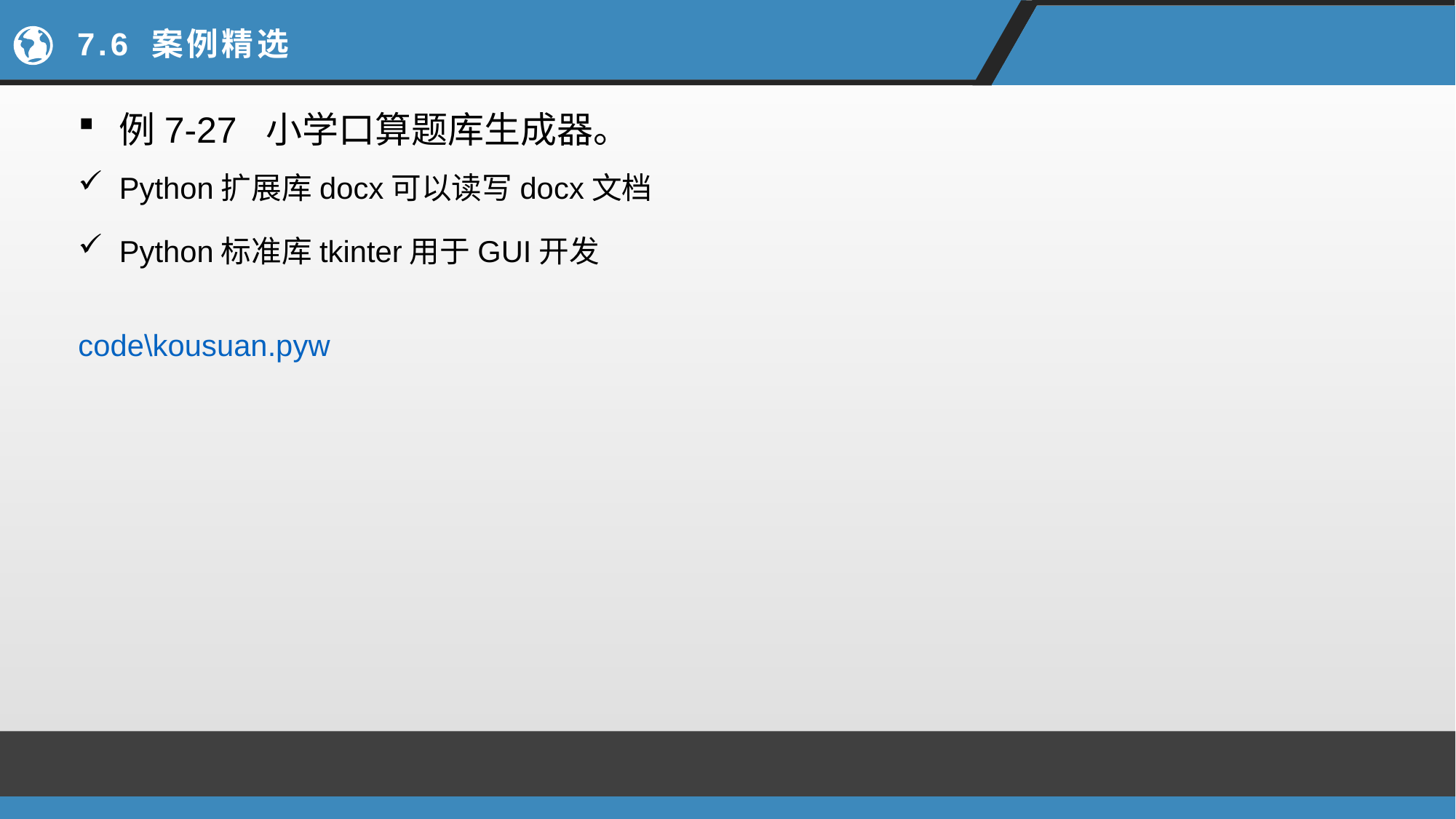

# 7.6 案例精选

例7-27  小学口算题库生成器。
Python扩展库docx可以读写docx文档
Python标准库tkinter用于GUI开发

code\kousuan.pyw